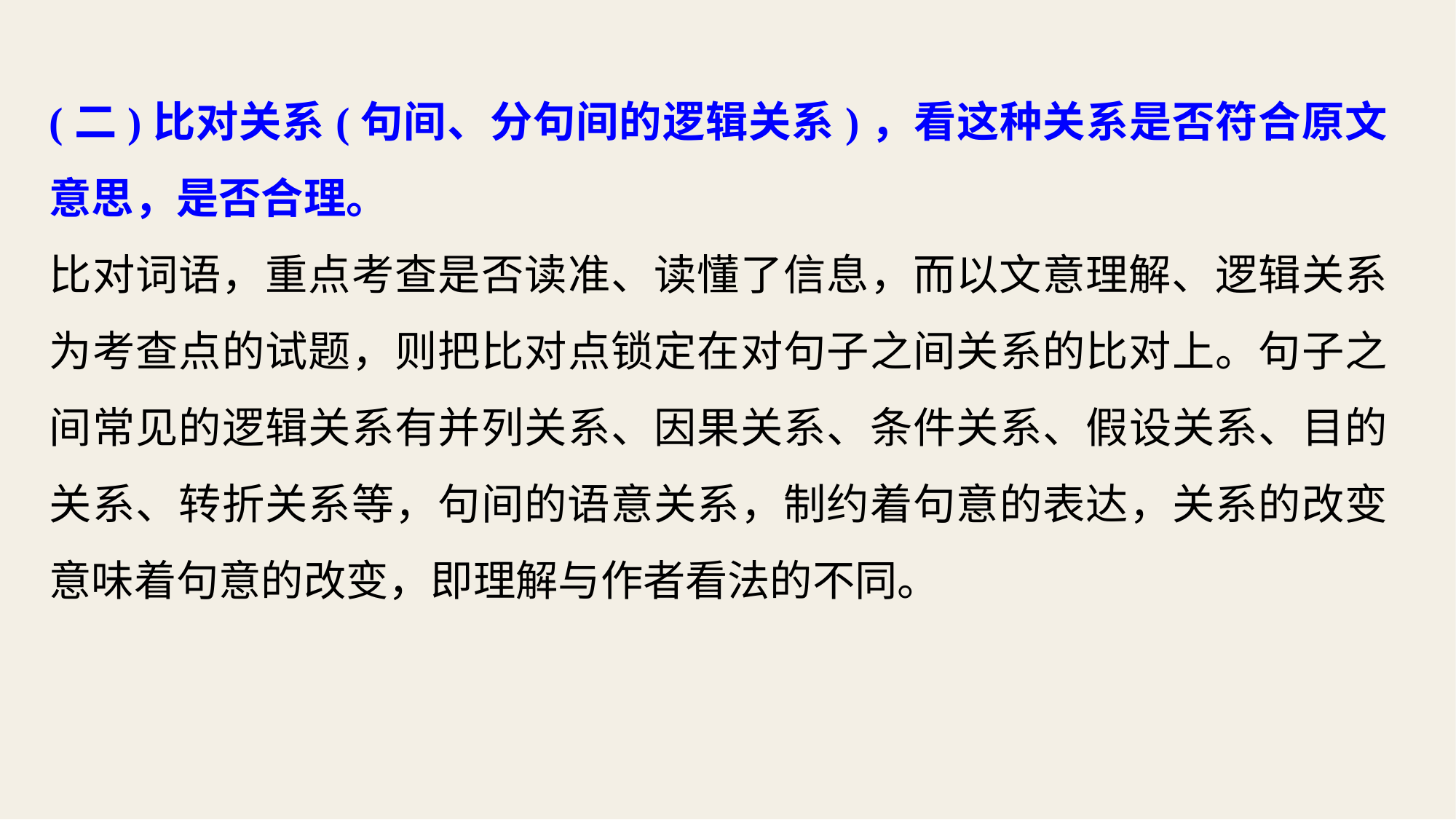

(二)比对关系(句间、分句间的逻辑关系)，看这种关系是否符合原文意思，是否合理。
比对词语，重点考查是否读准、读懂了信息，而以文意理解、逻辑关系为考查点的试题，则把比对点锁定在对句子之间关系的比对上。句子之间常见的逻辑关系有并列关系、因果关系、条件关系、假设关系、目的关系、转折关系等，句间的语意关系，制约着句意的表达，关系的改变意味着句意的改变，即理解与作者看法的不同。